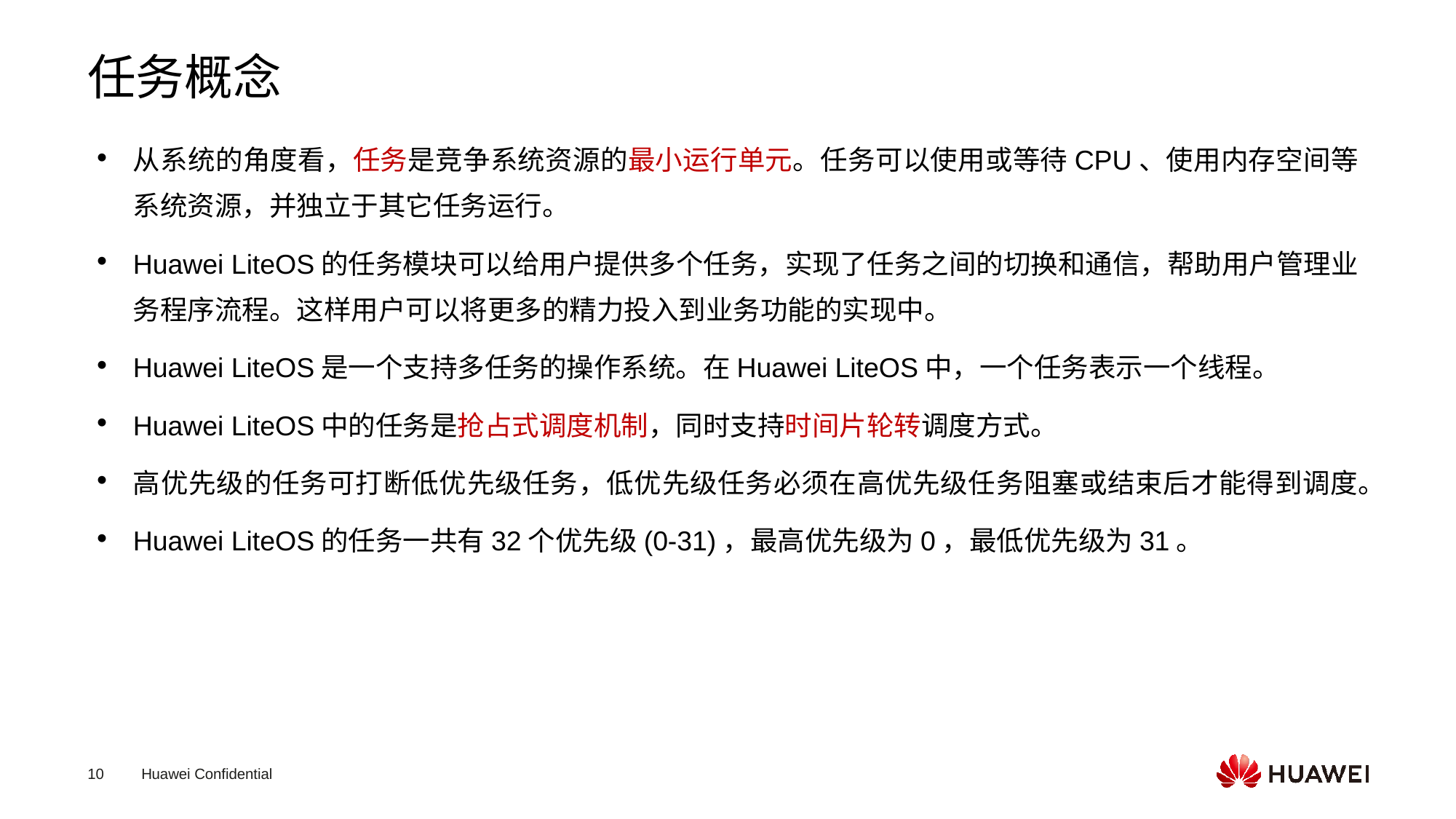

# 任务概念
从系统的角度看，任务是竞争系统资源的最小运行单元。任务可以使用或等待CPU、使用内存空间等系统资源，并独立于其它任务运行。
Huawei LiteOS的任务模块可以给用户提供多个任务，实现了任务之间的切换和通信，帮助用户管理业务程序流程。这样用户可以将更多的精力投入到业务功能的实现中。
Huawei LiteOS是一个支持多任务的操作系统。在Huawei LiteOS中，一个任务表示一个线程。
Huawei LiteOS中的任务是抢占式调度机制，同时支持时间片轮转调度方式。
高优先级的任务可打断低优先级任务，低优先级任务必须在高优先级任务阻塞或结束后才能得到调度。
Huawei LiteOS的任务一共有32个优先级(0-31)，最高优先级为0，最低优先级为31。